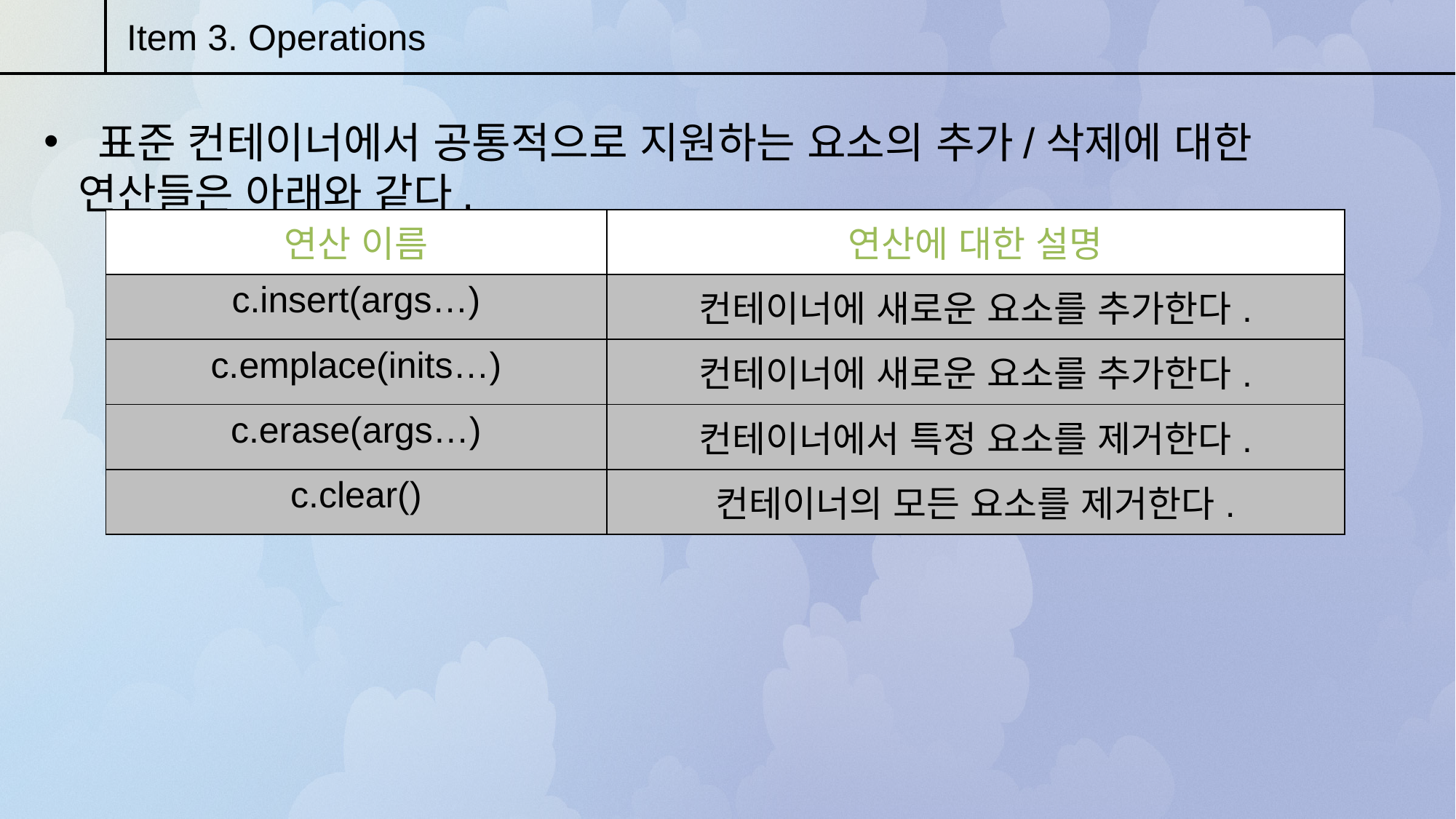

Item 3. Operations
 표준 컨테이너에서 공통적으로 지원하는 요소의 추가/삭제에 대한 연산들은 아래와 같다.
| 연산 이름 | 연산에 대한 설명 |
| --- | --- |
| c.insert(args…) | 컨테이너에 새로운 요소를 추가한다. |
| c.emplace(inits…) | 컨테이너에 새로운 요소를 추가한다. |
| c.erase(args…) | 컨테이너에서 특정 요소를 제거한다. |
| c.clear() | 컨테이너의 모든 요소를 제거한다. |